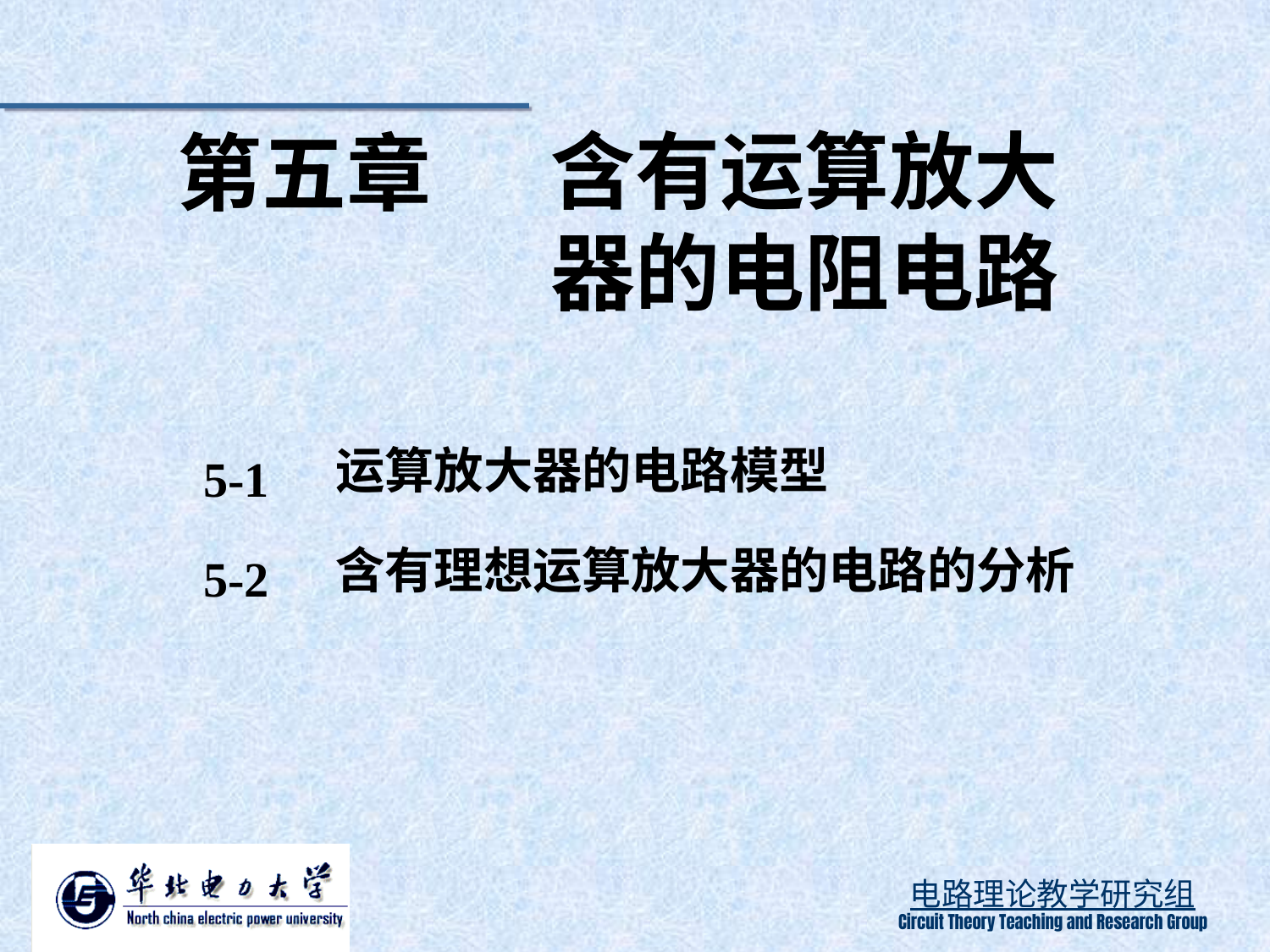

含有运算放大器的电阻电路
第五章
运算放大器的电路模型
5-1
含有理想运算放大器的电路的分析
5-2